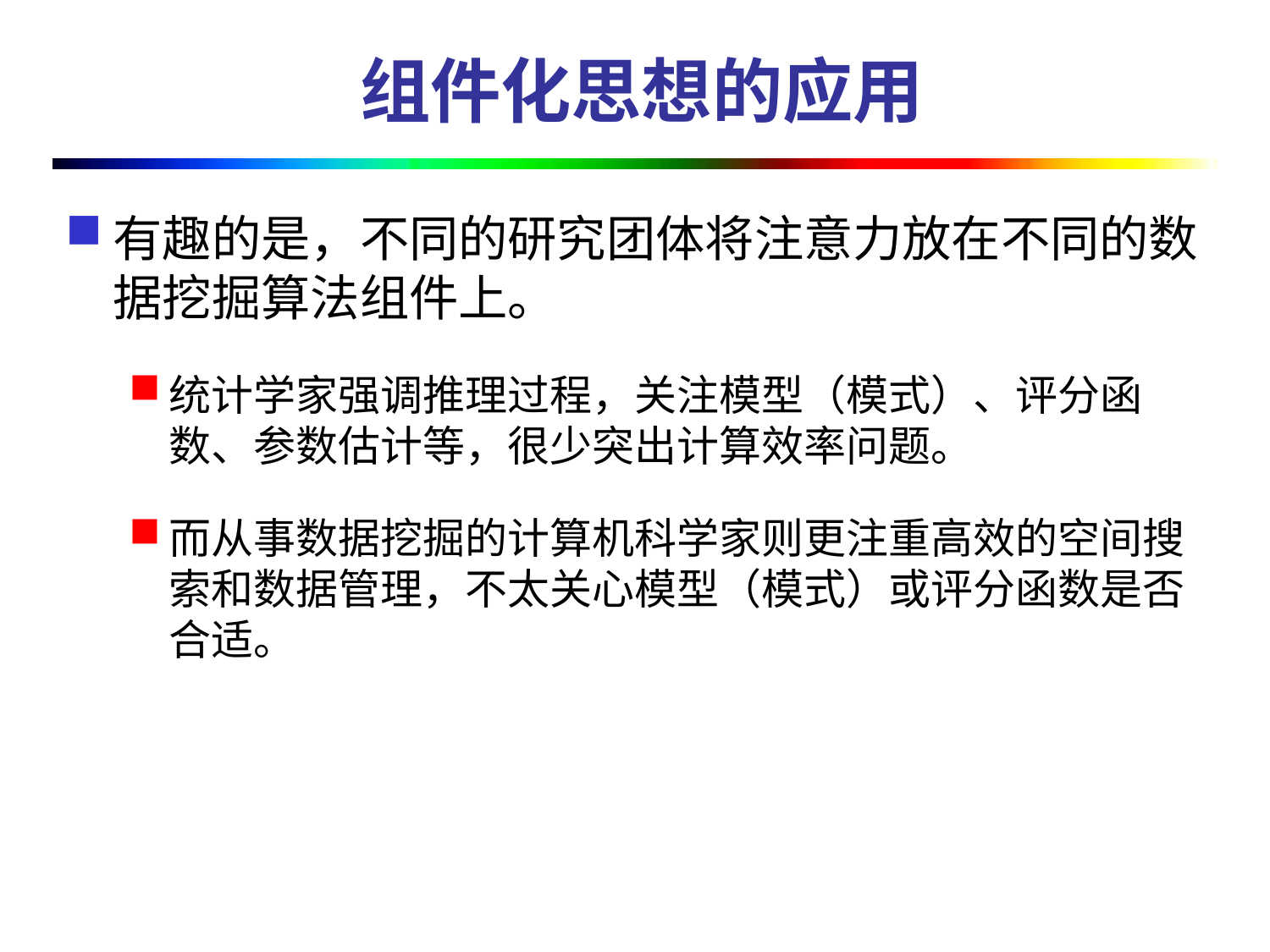

# 组件化思想的应用
有趣的是，不同的研究团体将注意力放在不同的数据挖掘算法组件上。
统计学家强调推理过程，关注模型（模式）、评分函数、参数估计等，很少突出计算效率问题。
而从事数据挖掘的计算机科学家则更注重高效的空间搜索和数据管理，不太关心模型（模式）或评分函数是否合适。